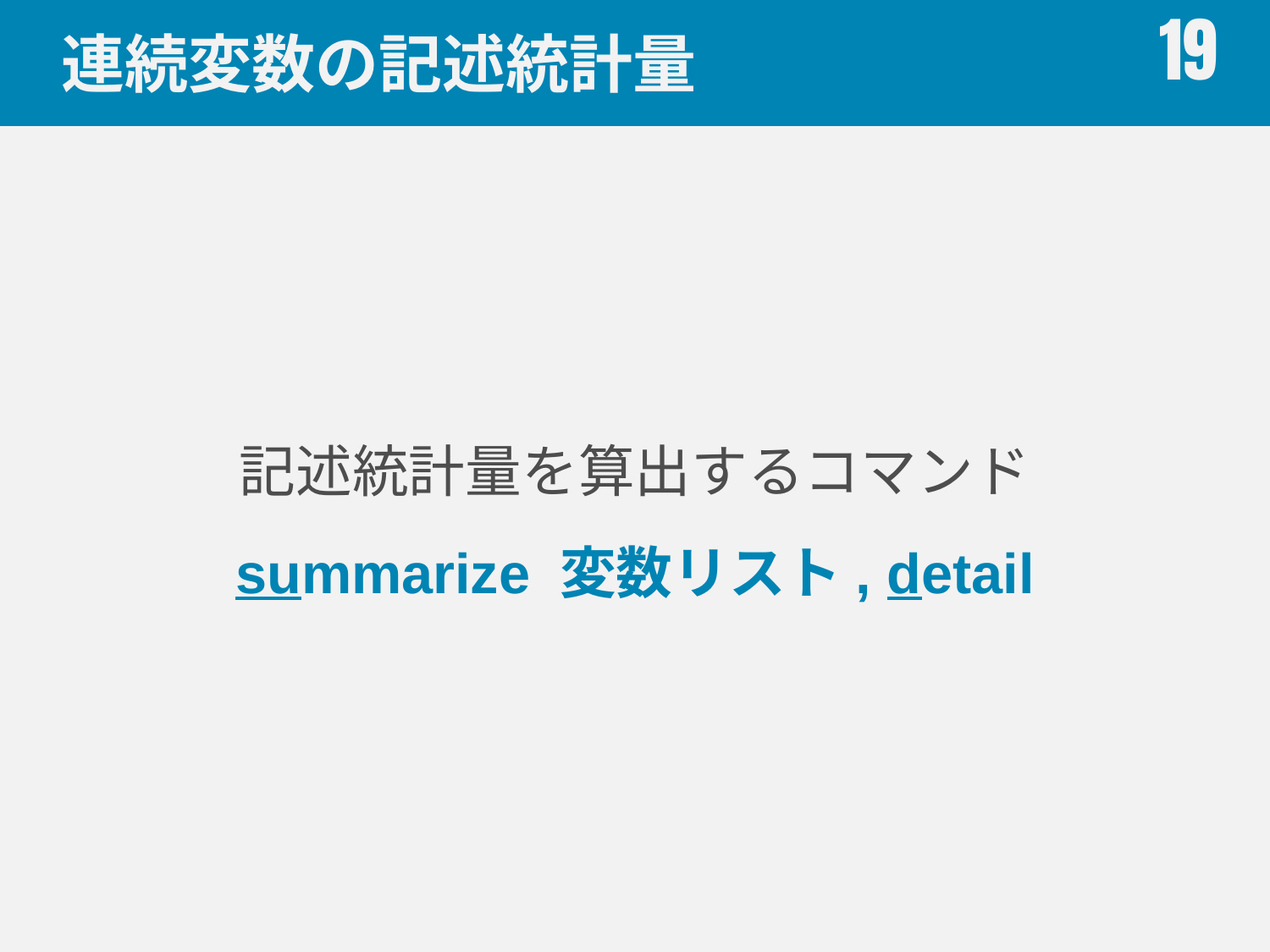

# 連続変数の記述統計量
 19
記述統計量を算出するコマンド
summarize 変数リスト, detail